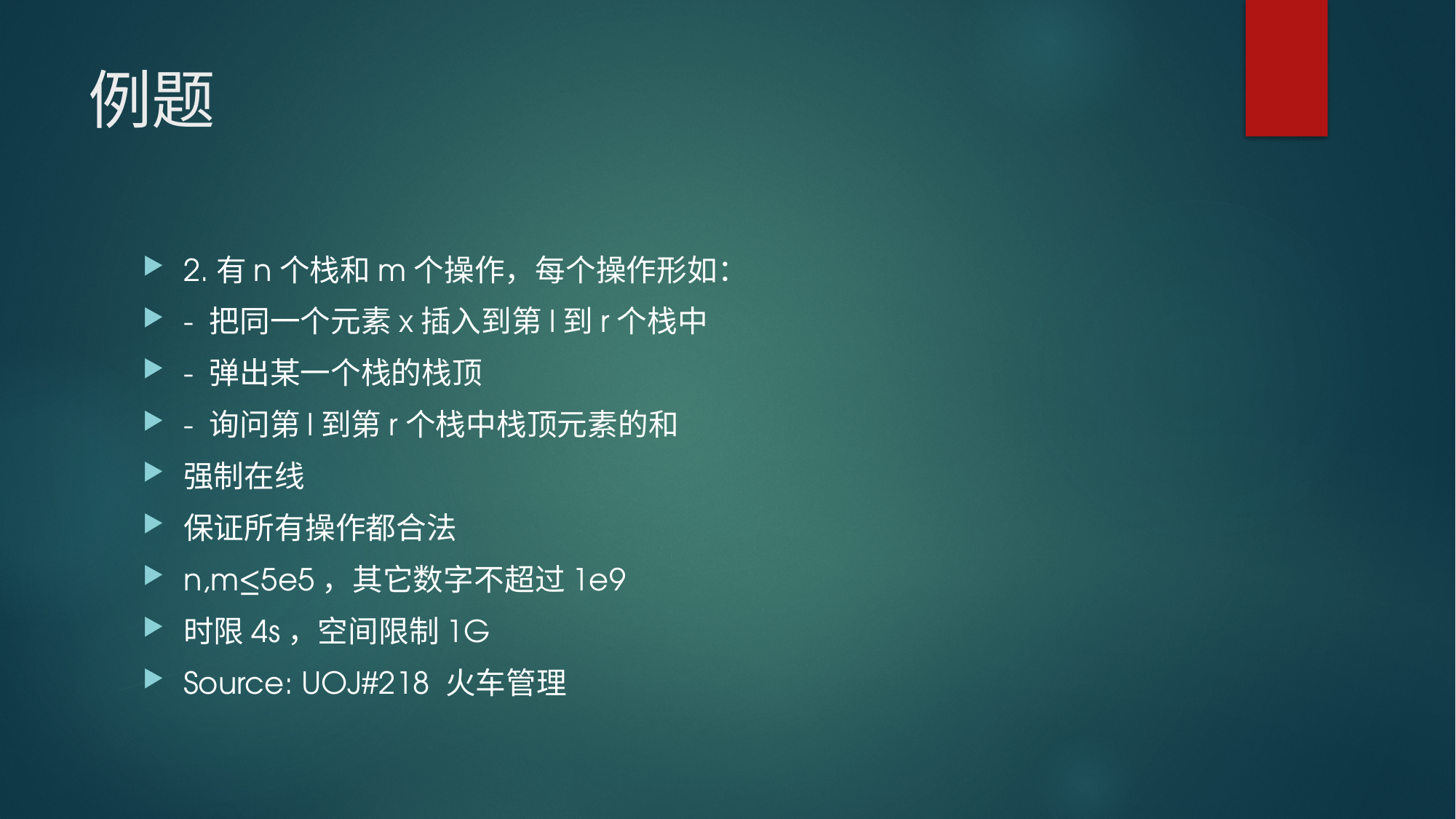

# 例题
2.有n个栈和m个操作，每个操作形如：
- 把同一个元素x插入到第l到r个栈中
- 弹出某一个栈的栈顶
- 询问第l到第r个栈中栈顶元素的和
强制在线
保证所有操作都合法
n,m≤5e5，其它数字不超过1e9
时限4s，空间限制1G
Source: UOJ#218 火车管理